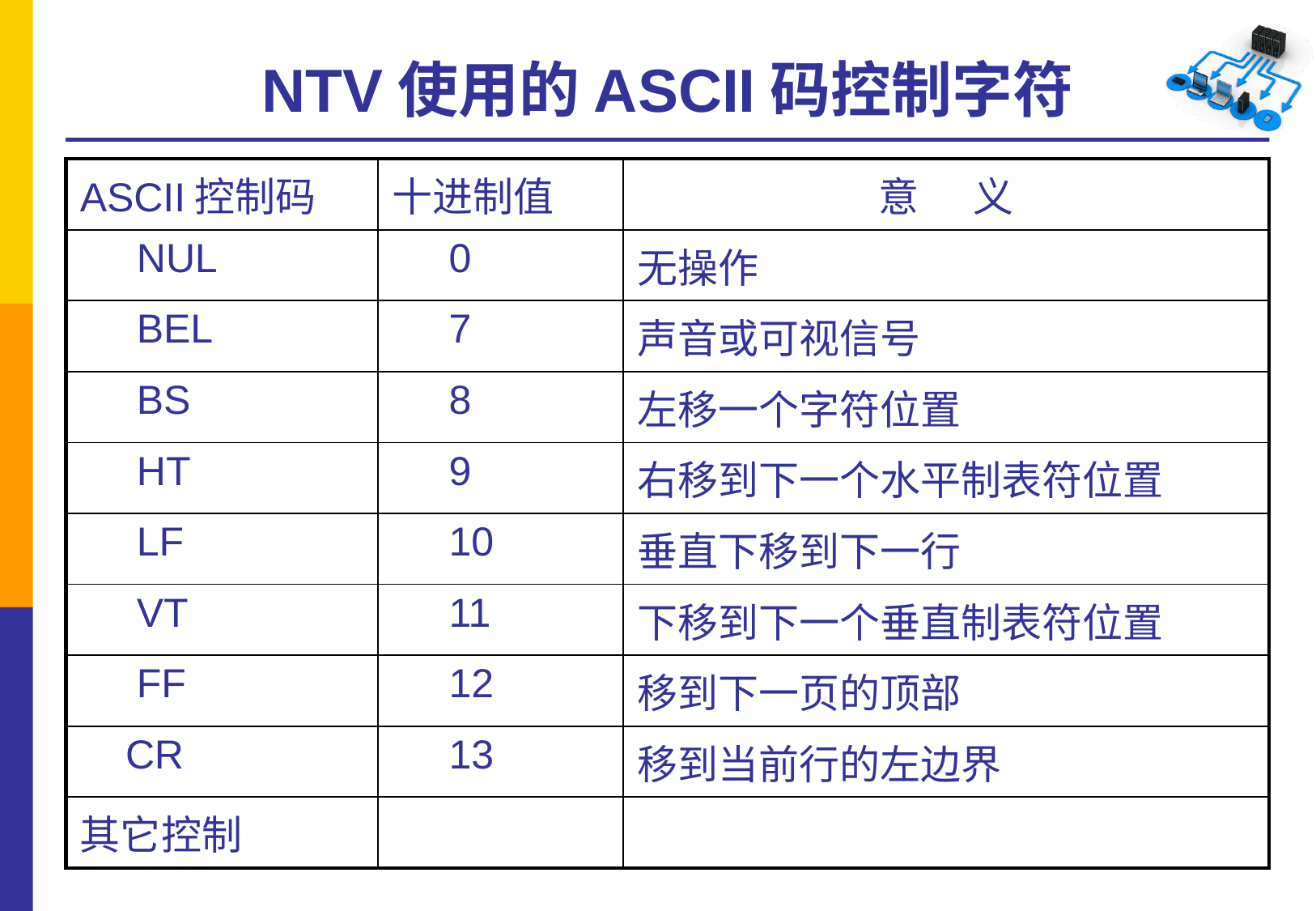

# NTV使用的ASCII码控制字符
| ASCII控制码 | 十进制值 | 意 义 |
| --- | --- | --- |
| NUL | 0 | 无操作 |
| BEL | 7 | 声音或可视信号 |
| BS | 8 | 左移一个字符位置 |
| HT | 9 | 右移到下一个水平制表符位置 |
| LF | 10 | 垂直下移到下一行 |
| VT | 11 | 下移到下一个垂直制表符位置 |
| FF | 12 | 移到下一页的顶部 |
| CR | 13 | 移到当前行的左边界 |
| 其它控制 |  |  |